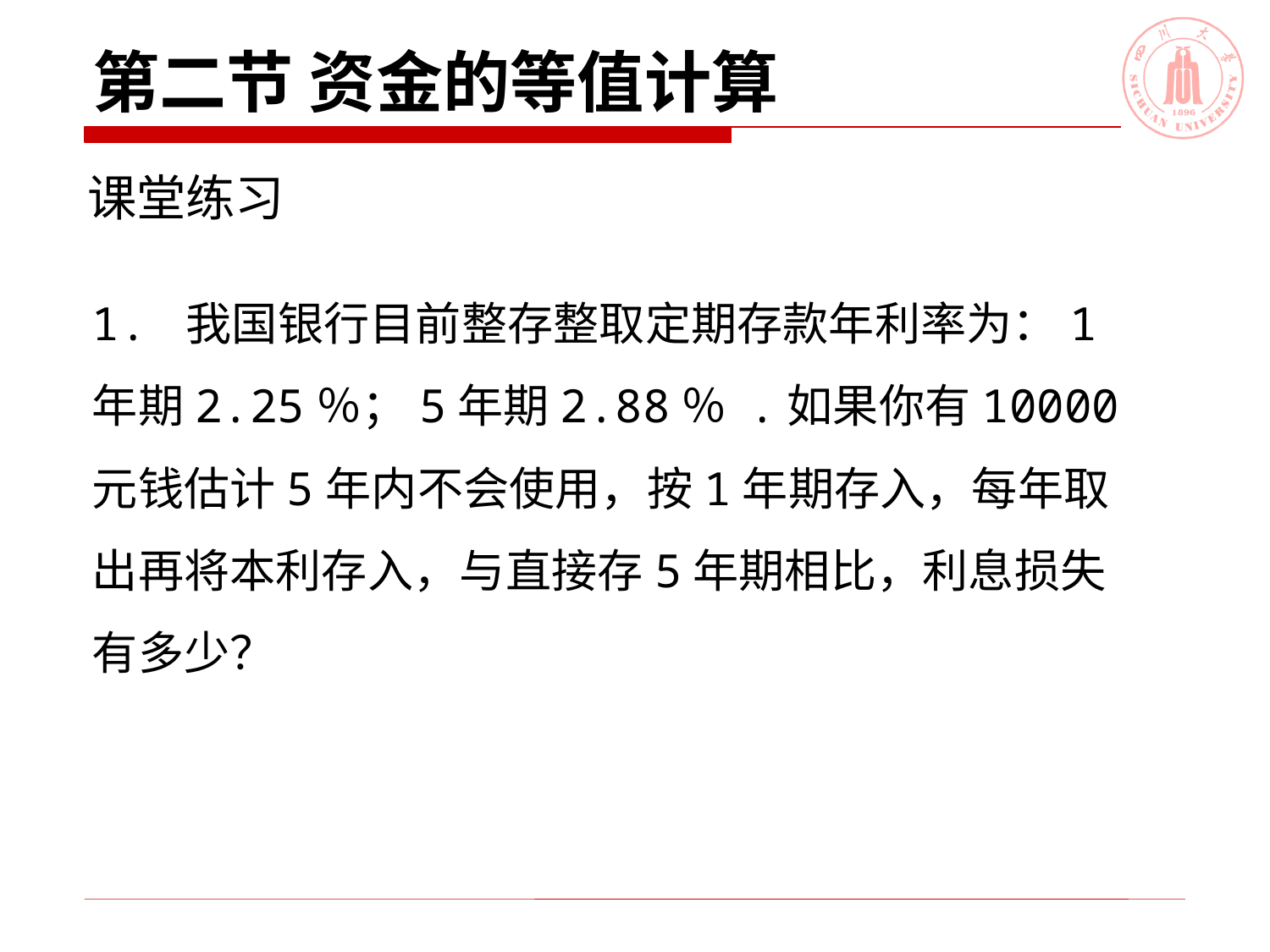

# 第二节 资金的等值计算
课堂练习
1. 我国银行目前整存整取定期存款年利率为：1年期2.25％；5年期2.88％ .如果你有10000元钱估计5年内不会使用，按1年期存入，每年取出再将本利存入，与直接存5年期相比，利息损失有多少？